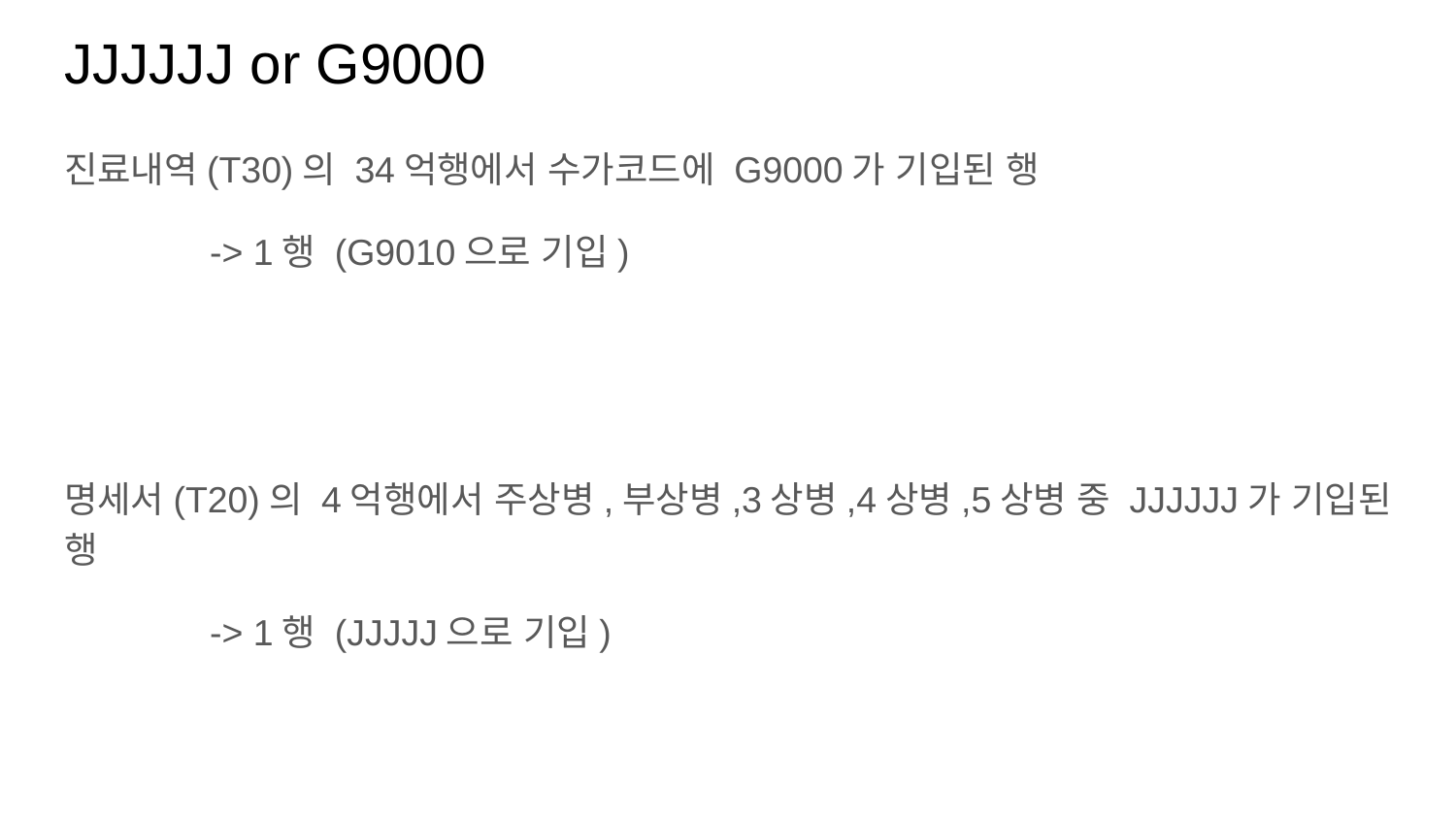

# JJJJJJ or G9000
진료내역(T30)의 34억행에서 수가코드에 G9000가 기입된 행
	-> 1행 (G9010으로 기입)

명세서(T20)의 4억행에서 주상병,부상병,3상병,4상병,5상병 중 JJJJJJ가 기입된 행
	-> 1행 (JJJJJ으로 기입)